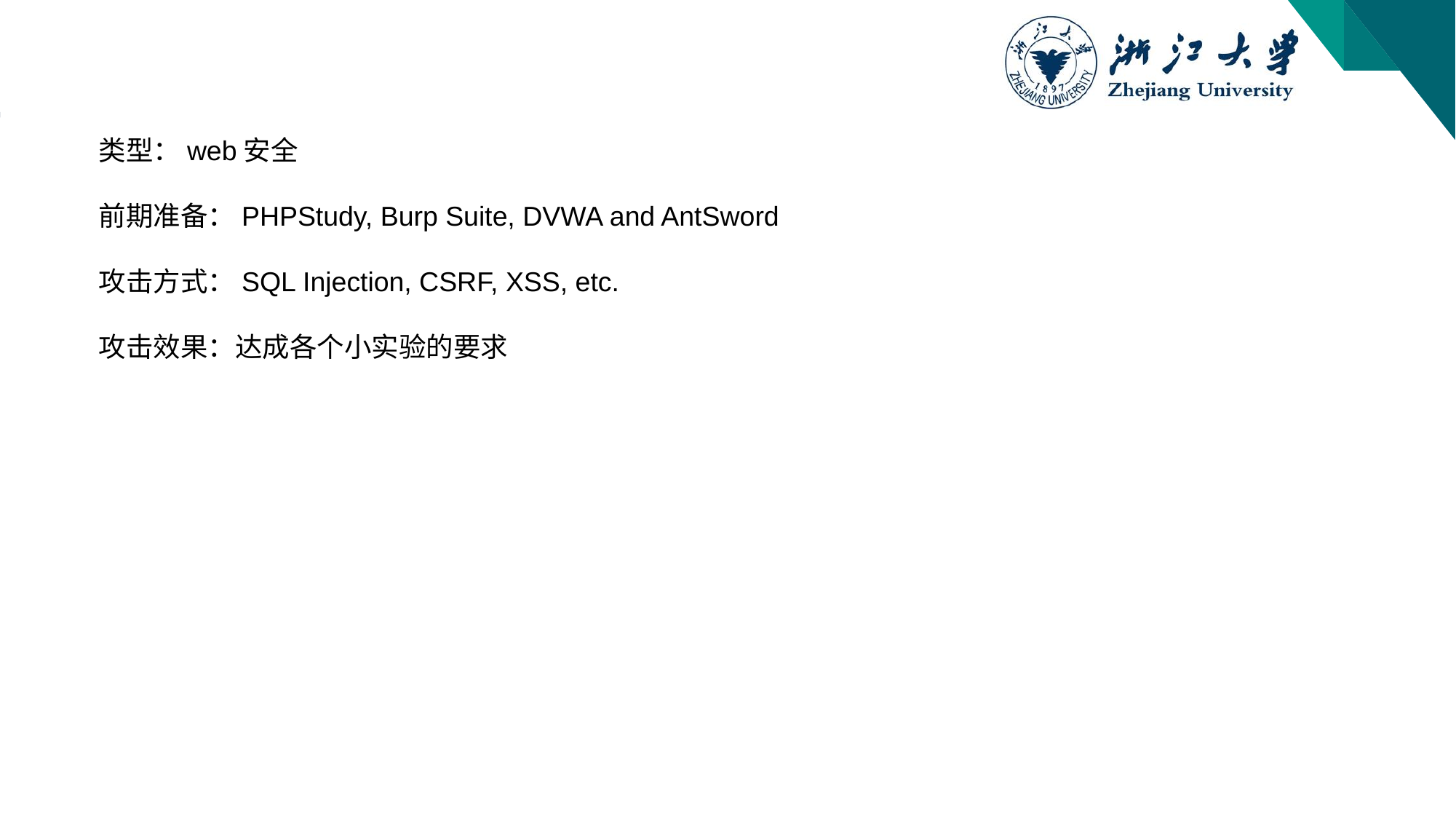

类型：web安全

前期准备：PHPStudy, Burp Suite, DVWA and AntSword

攻击方式：SQL Injection, CSRF, XSS, etc.

攻击效果：达成各个小实验的要求